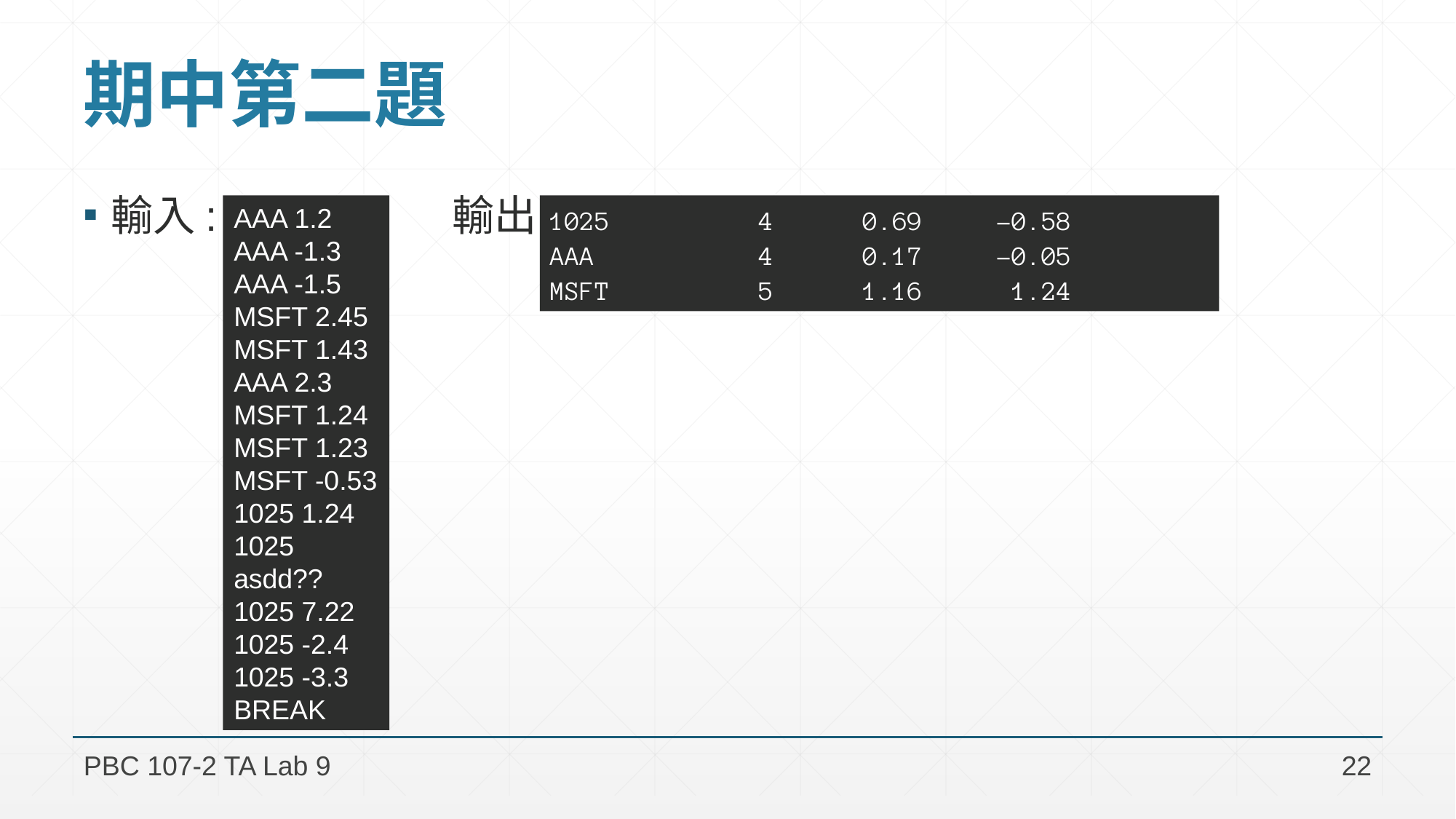

# 期中第二題
輸入:                   輸出:

AAA 1.2
AAA -1.3
AAA -1.5
MSFT 2.45
MSFT 1.43
AAA 2.3
MSFT 1.24
MSFT 1.23
MSFT -0.53
1025 1.24
1025 asdd??
1025 7.22
1025 -2.4
1025 -3.3
BREAK
1025          4      0.69     -0.58
AAA           4      0.17     -0.05
MSFT          5      1.16      1.24
PBC 107-2 TA Lab 9
22